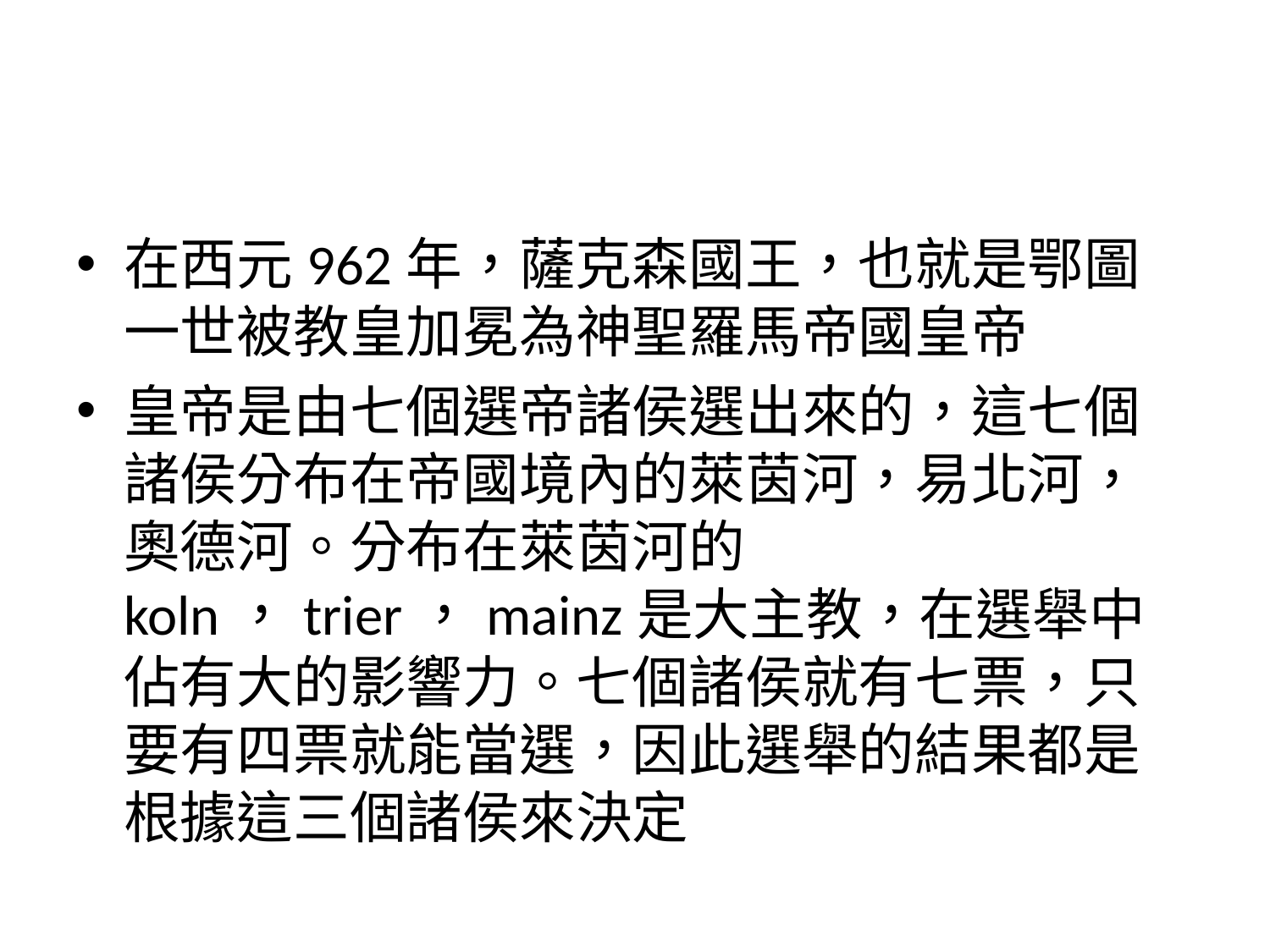

#
在西元962年，薩克森國王，也就是鄂圖一世被教皇加冕為神聖羅馬帝國皇帝
皇帝是由七個選帝諸侯選出來的，這七個諸侯分布在帝國境內的萊茵河，易北河，奧德河。分布在萊茵河的koln，trier，mainz是大主教，在選舉中佔有大的影響力。七個諸侯就有七票，只要有四票就能當選，因此選舉的結果都是根據這三個諸侯來決定